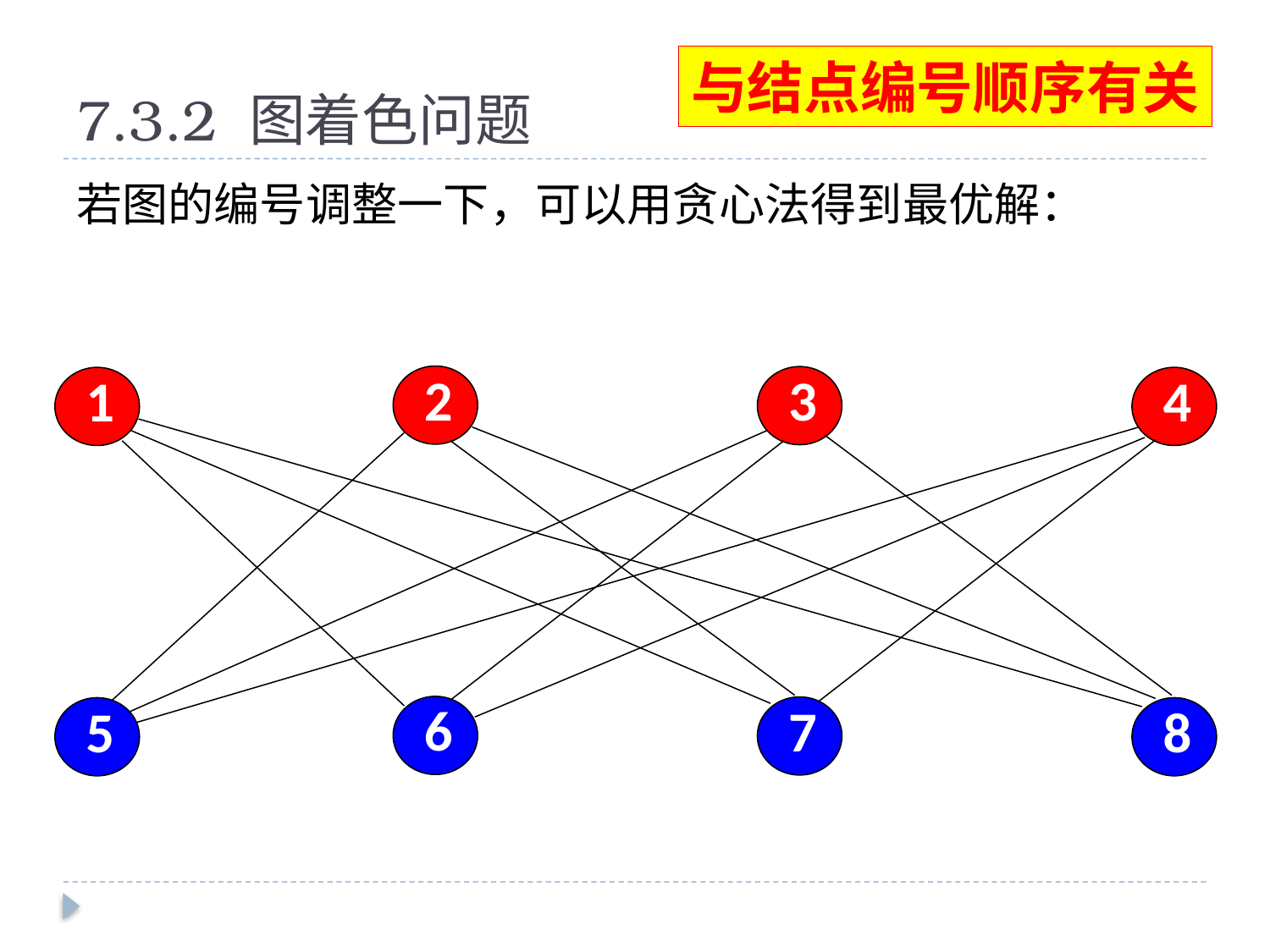

# 7.3.2 图着色问题
与结点编号顺序有关
若图的编号调整一下，可以用贪心法得到最优解：
2
3
1
4

6
7
5
8